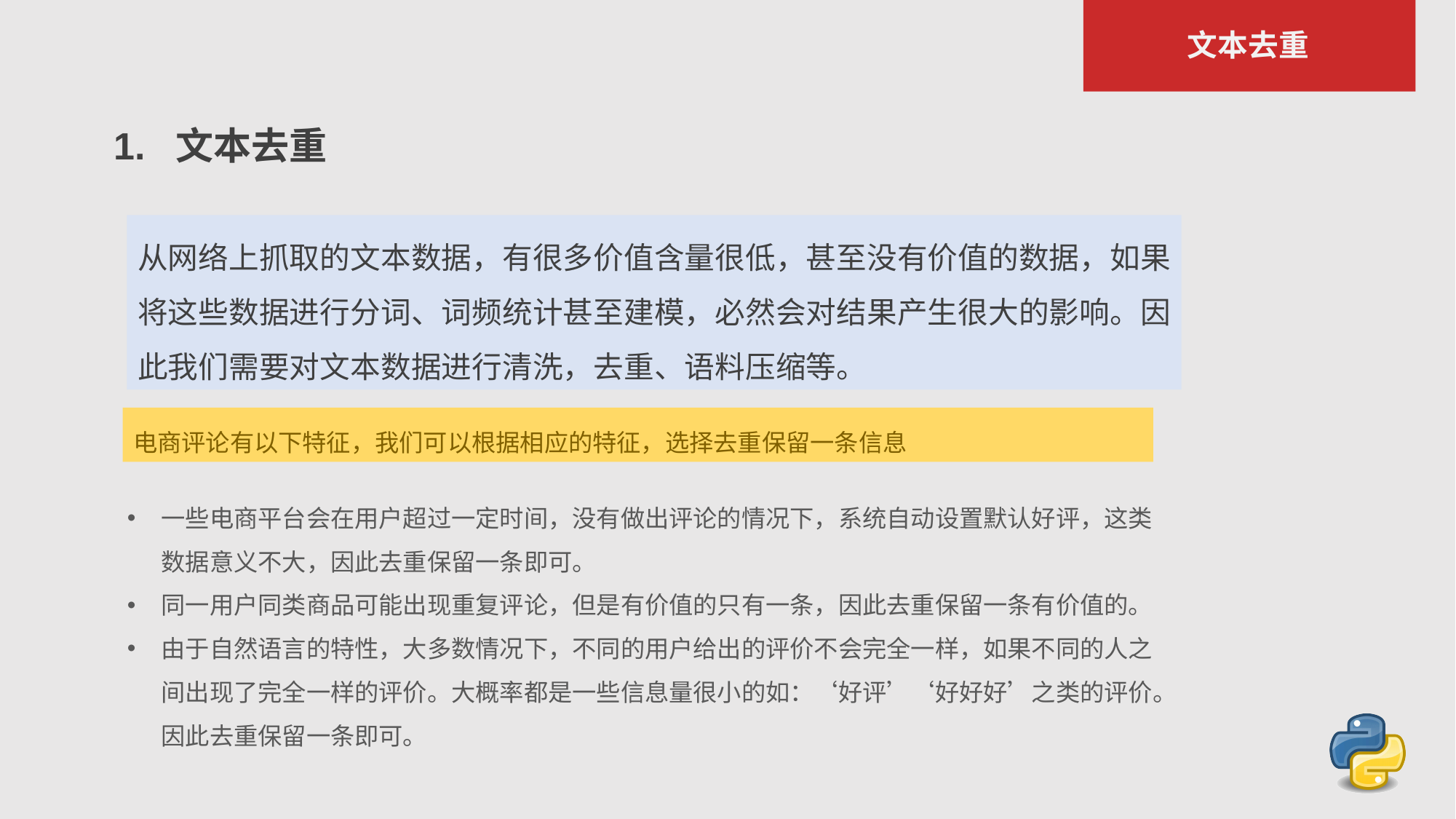

文本去重
1.  文本去重
从网络上抓取的文本数据，有很多价值含量很低，甚至没有价值的数据，如果
将这些数据进行分词、词频统计甚至建模，必然会对结果产生很大的影响。因
此我们需要对文本数据进行清洗，去重、语料压缩等。
电商评论有以下特征，我们可以根据相应的特征，选择去重保留一条信息
一些电商平台会在用户超过一定时间，没有做出评论的情况下，系统自动设置默认好评，这类数据意义不大，因此去重保留一条即可。
同一用户同类商品可能出现重复评论，但是有价值的只有一条，因此去重保留一条有价值的。
由于自然语言的特性，大多数情况下，不同的用户给出的评价不会完全一样，如果不同的人之间出现了完全一样的评价。大概率都是一些信息量很小的如：‘好评’‘好好好’之类的评价。因此去重保留一条即可。